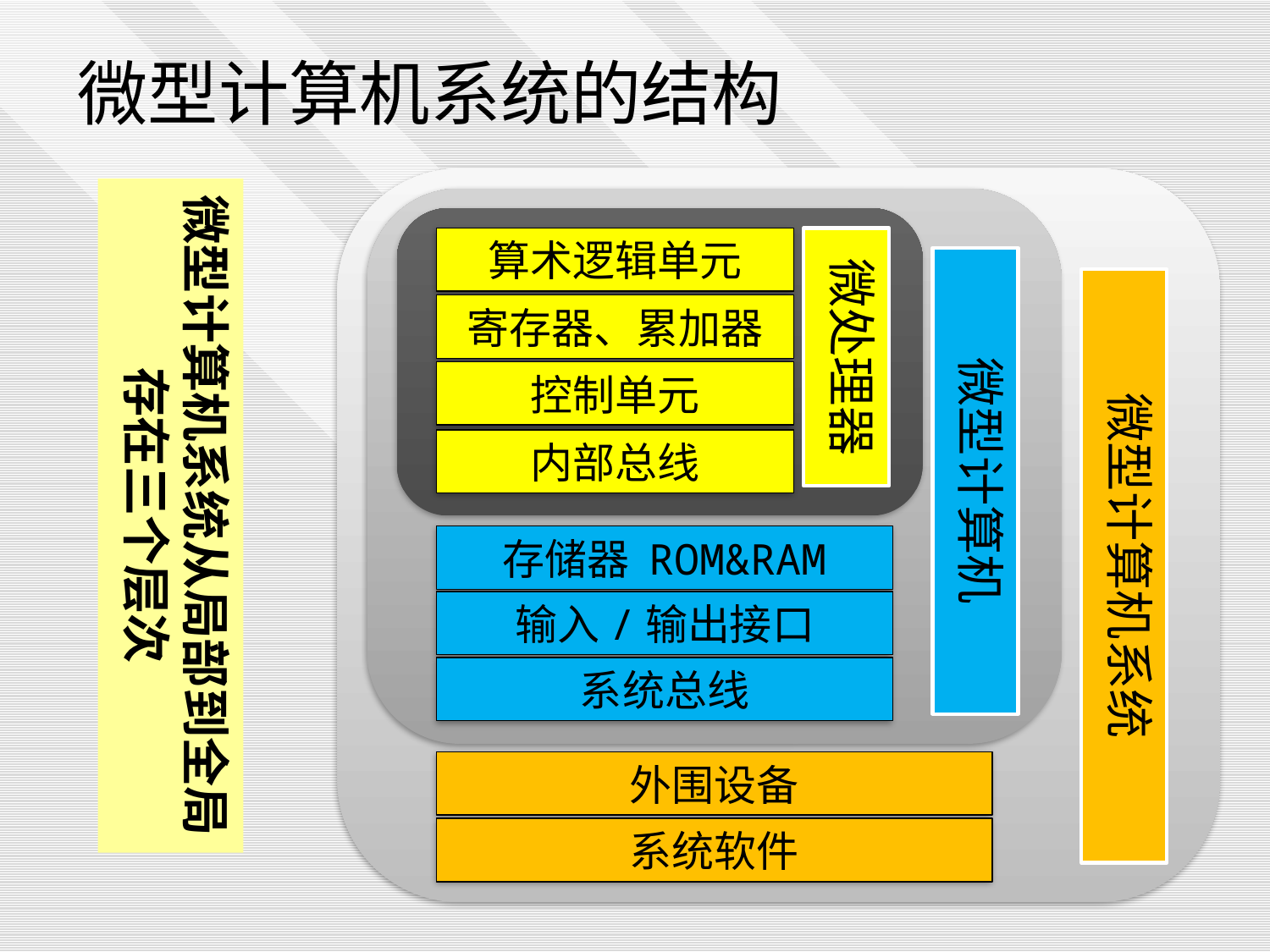

# 微型计算机系统的结构

微型计算机系统从局部到全局存在三个层次

算术逻辑单元
微处理器
微型计算机
微型计算机系统
寄存器、累加器
控制单元
内部总线
存储器 ROM&RAM
输入/输出接口
系统总线
外围设备
系统软件